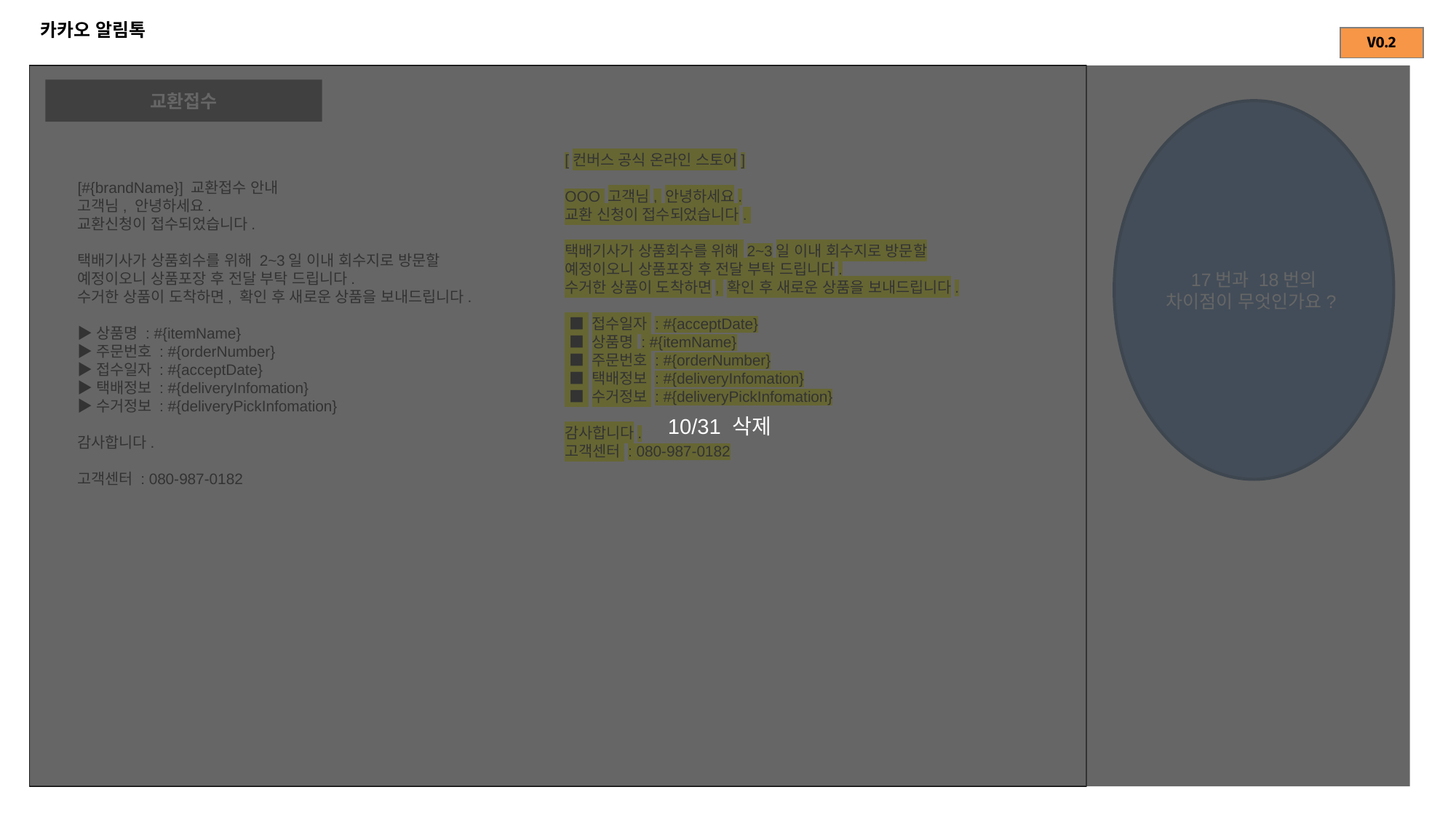

# 카카오 알림톡
| V0.2 |
| --- |

10/31 삭제
교환접수
17번과 18번의 차이점이 무엇인가요?
[컨버스 공식 온라인 스토어]

OOO 고객님, 안녕하세요.
교환 신청이 접수되었습니다.

택배기사가 상품회수를 위해 2~3일 이내 회수지로 방문할 예정이오니 상품포장 후 전달 부탁 드립니다.
수거한 상품이 도착하면, 확인 후 새로운 상품을 보내드립니다.

 ■ 접수일자 : #{acceptDate}
 ■ 상품명 : #{itemName}
 ■ 주문번호 : #{orderNumber}
 ■ 택배정보 : #{deliveryInfomation}
 ■ 수거정보 : #{deliveryPickInfomation}

감사합니다.
고객센터 : 080-987-0182
[#{brandName}] 교환접수 안내
고객님, 안녕하세요.
교환신청이 접수되었습니다.

택배기사가 상품회수를 위해 2~3일 이내 회수지로 방문할 예정이오니 상품포장 후 전달 부탁 드립니다.
수거한 상품이 도착하면, 확인 후 새로운 상품을 보내드립니다.

▶상품명 : #{itemName}
▶주문번호 : #{orderNumber}
▶접수일자 : #{acceptDate}
▶택배정보 : #{deliveryInfomation}
▶수거정보 : #{deliveryPickInfomation}

감사합니다.

고객센터 : 080-987-0182